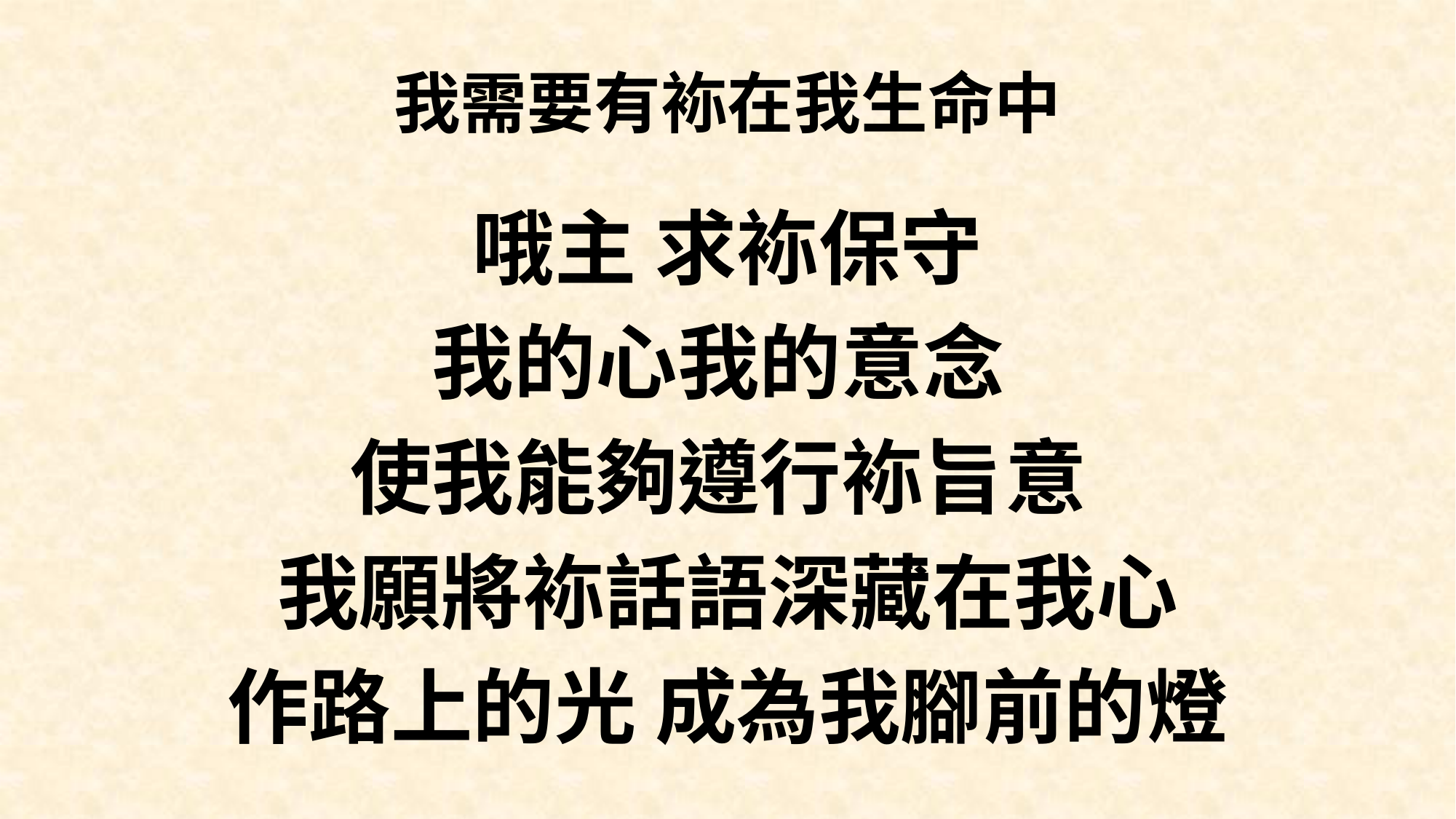

# 我需要有袮在我生命中
哦主 求袮保守
我的心我的意念
使我能夠遵行袮旨意
我願將袮話語深藏在我心
作路上的光 成為我腳前的燈